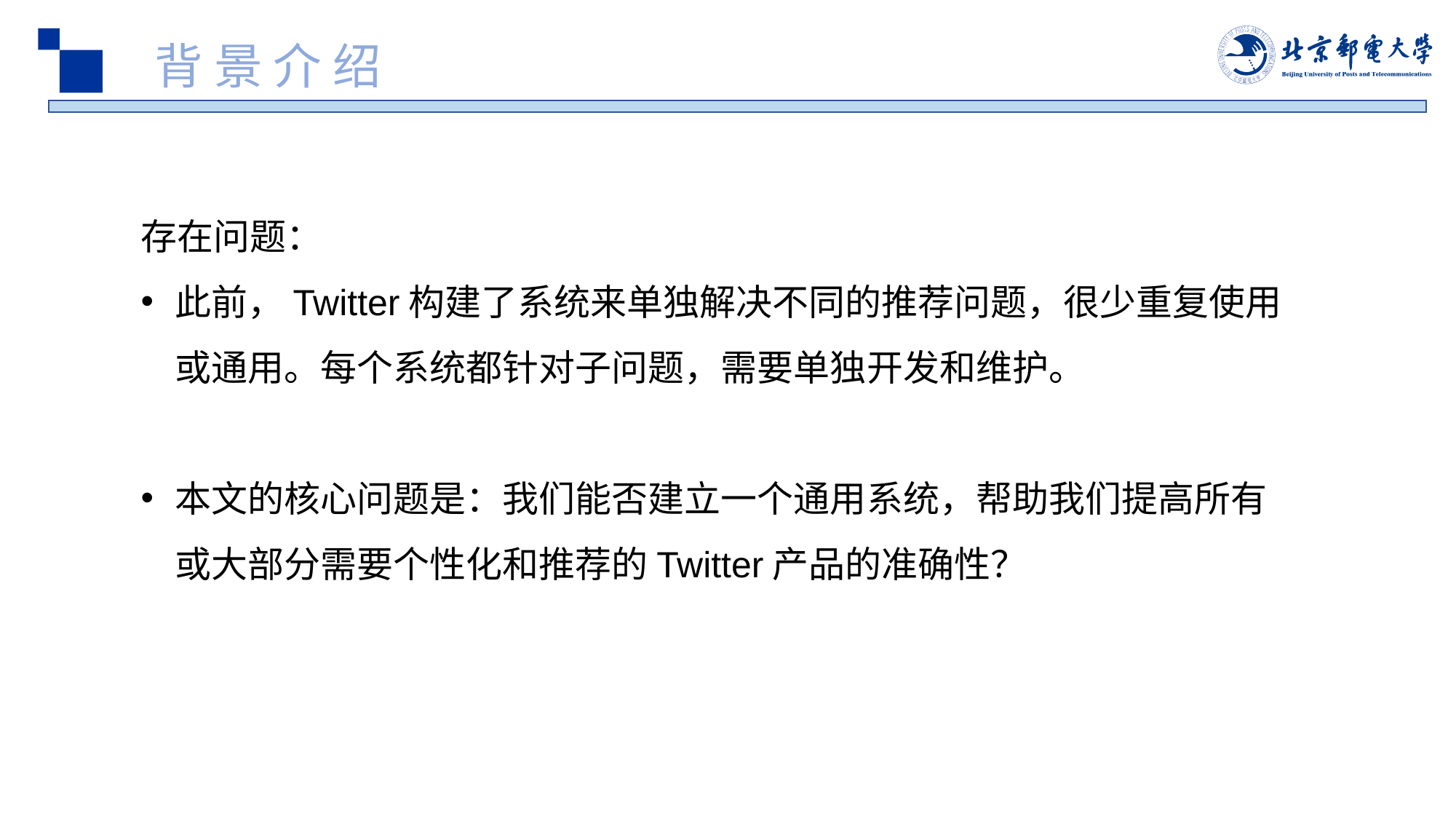

背 景 介 绍

存在问题：
此前，Twitter构建了系统来单独解决不同的推荐问题，很少重复使用或通用。每个系统都针对子问题，需要单独开发和维护。

本文的核心问题是：我们能否建立一个通用系统，帮助我们提高所有或大部分需要个性化和推荐的Twitter产品的准确性？